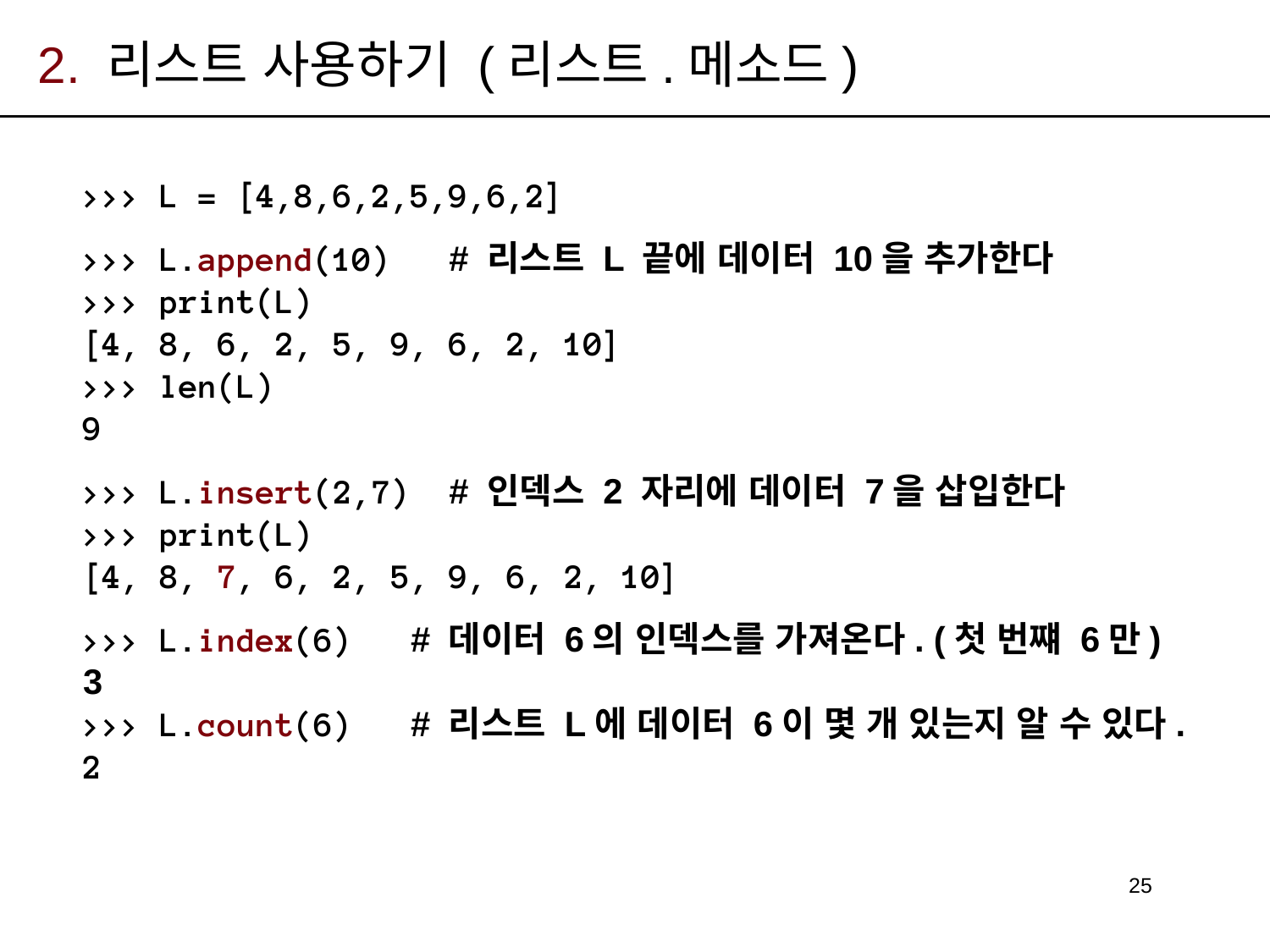

# 2. 리스트 사용하기 (리스트.메소드)
>>> L = [4,8,6,2,5,9,6,2]

>>> L.append(10)   # 리스트 L 끝에 데이터 10을 추가한다
>>> print(L)
[4, 8, 6, 2, 5, 9, 6, 2, 10]
>>> len(L)
9

>>> L.insert(2,7)  # 인덱스 2 자리에 데이터 7을 삽입한다
>>> print(L)
[4, 8, 7, 6, 2, 5, 9, 6, 2, 10]

>>> L.index(6)   # 데이터 6의 인덱스를 가져온다. (첫 번쨰 6만)
3
>>> L.count(6)   # 리스트 L에 데이터 6이 몇 개 있는지 알 수 있다.
2
25